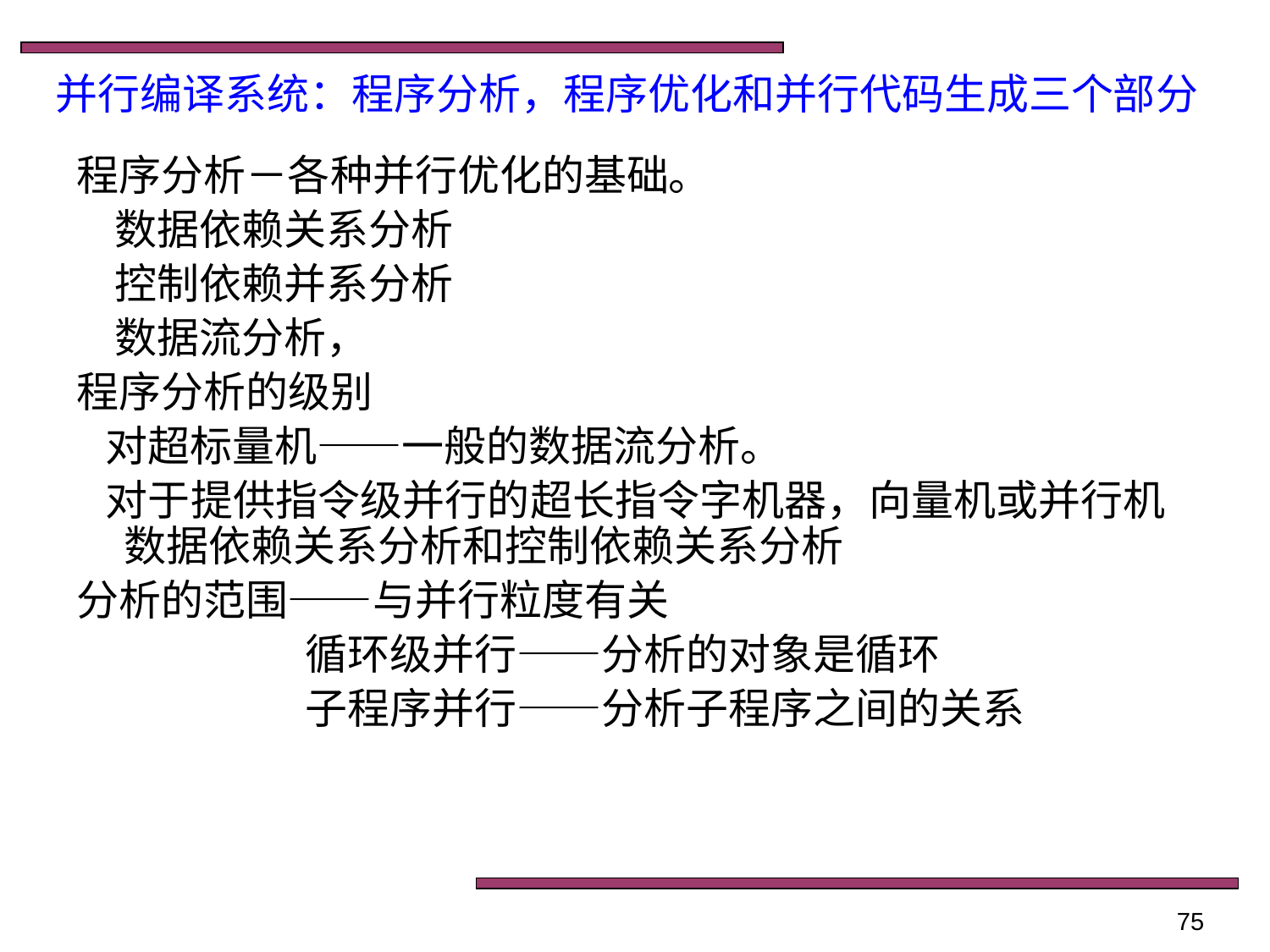

# 并行编译系统：程序分析，程序优化和并行代码生成三个部分
程序分析－各种并行优化的基础。
   数据依赖关系分析
   控制依赖并系分析
   数据流分析，
程序分析的级别
  对超标量机——一般的数据流分析。
  对于提供指令级并行的超长指令字机器，向量机或并行机数据依赖关系分析和控制依赖关系分析
分析的范围——与并行粒度有关
                       循环级并行——分析的对象是循环
                       子程序并行——分析子程序之间的关系

75